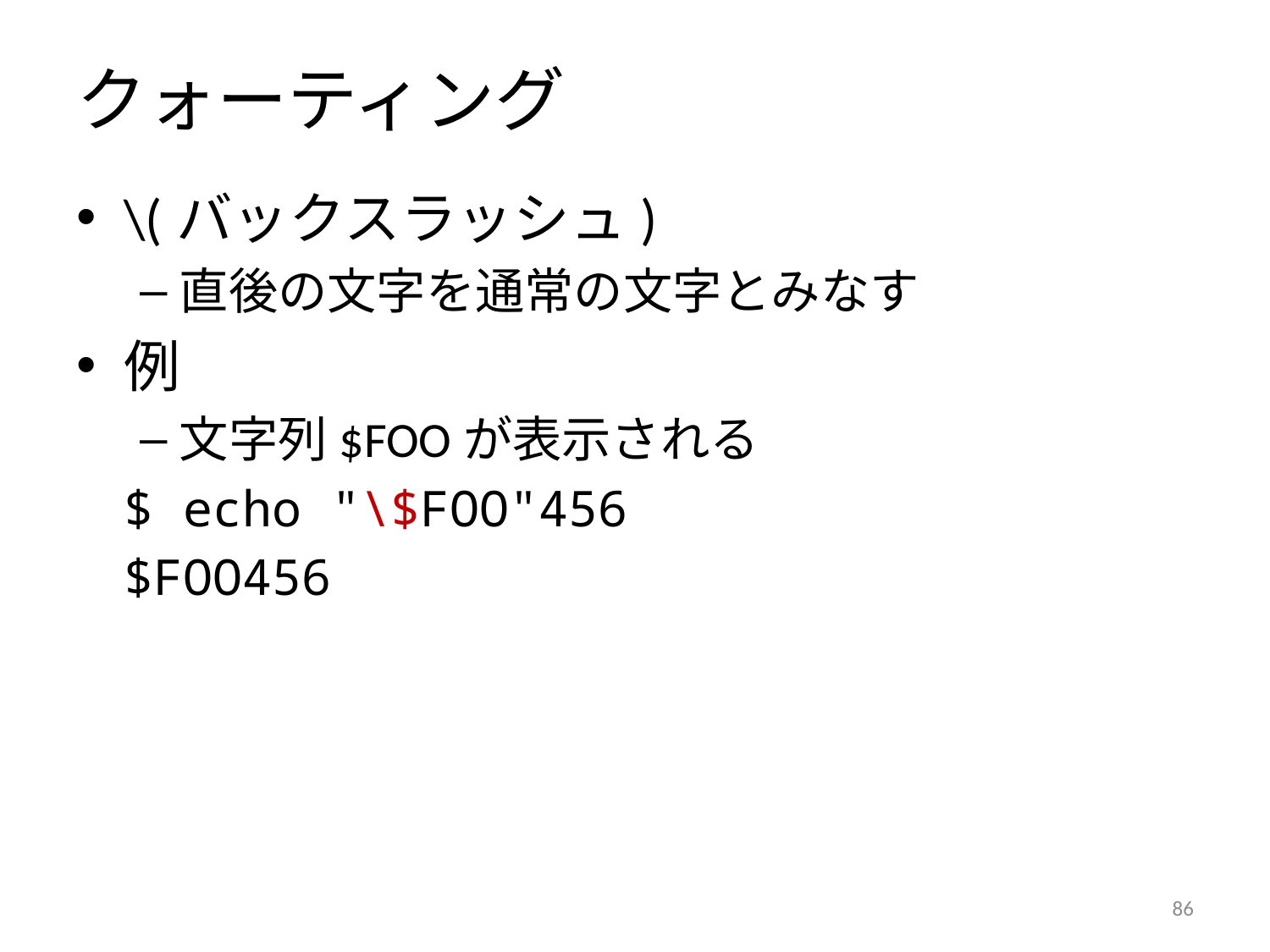

# クォーティング
\(バックスラッシュ)
直後の文字を通常の文字とみなす
例
文字列$FOOが表示される
	$ echo "\$FOO"456
	$FOO456
86